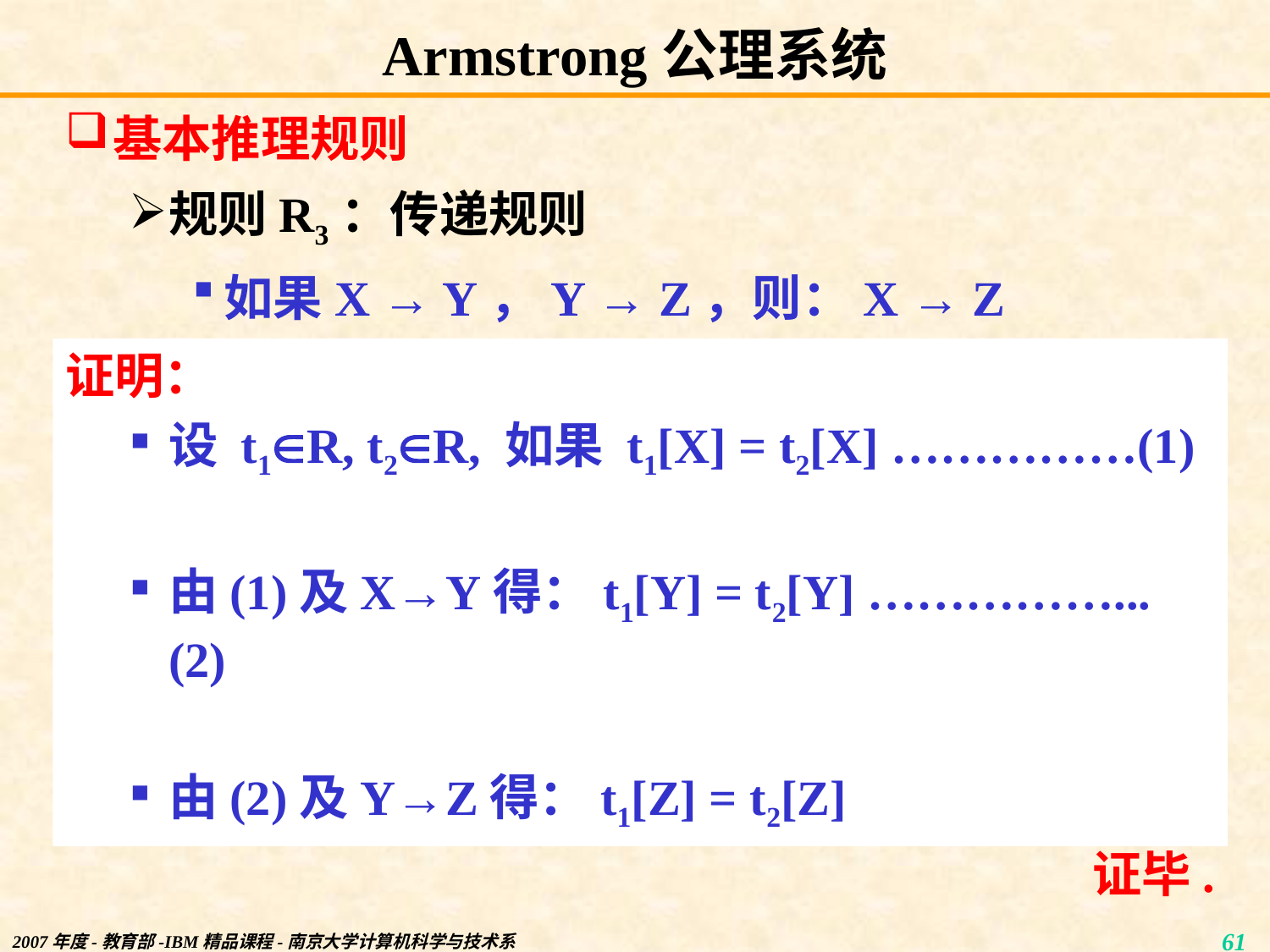

# Armstrong公理系统
基本推理规则
规则R3：传递规则
如果X → Y，Y → Z，则：X → Z
证明：
设 t1∈R, t2∈R, 如果 t1[X] = t2[X] ……………(1)

由(1)及X→Y得：t1[Y] = t2[Y] ……………... (2)

由(2)及Y→Z得：t1[Z] = t2[Z]
证毕.
61
2007年度-教育部-IBM精品课程-南京大学计算机科学与技术系